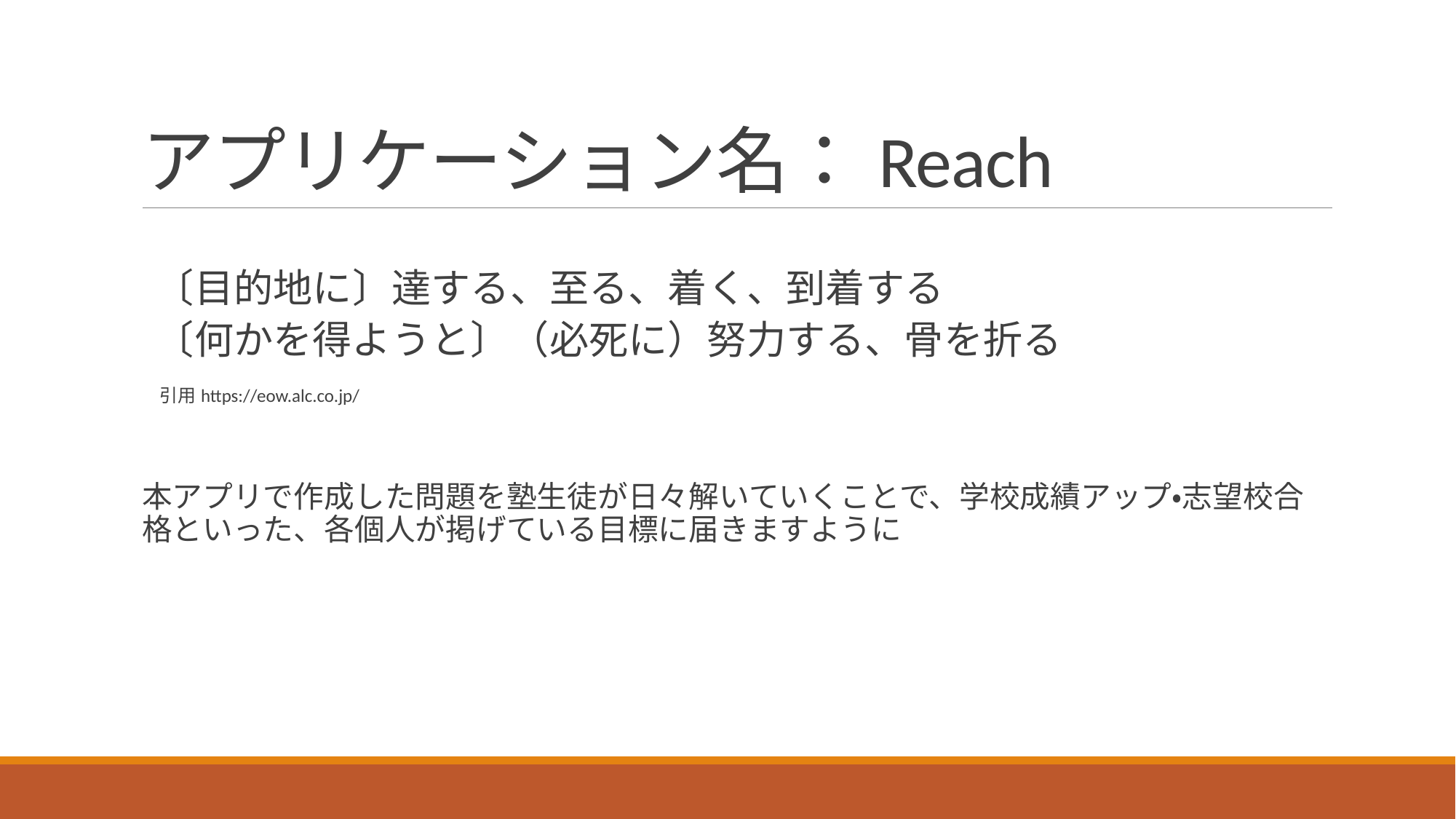

# アプリケーション名：Reach

〔目的地に〕達する、至る、着く、到着する
〔何かを得ようと〕（必死に）努力する、骨を折る
　引用https://eow.alc.co.jp/

本アプリで作成した問題を塾生徒が日々解いていくことで、学校成績アップ・志望校合格といった、各個人が掲げている目標に届きますように